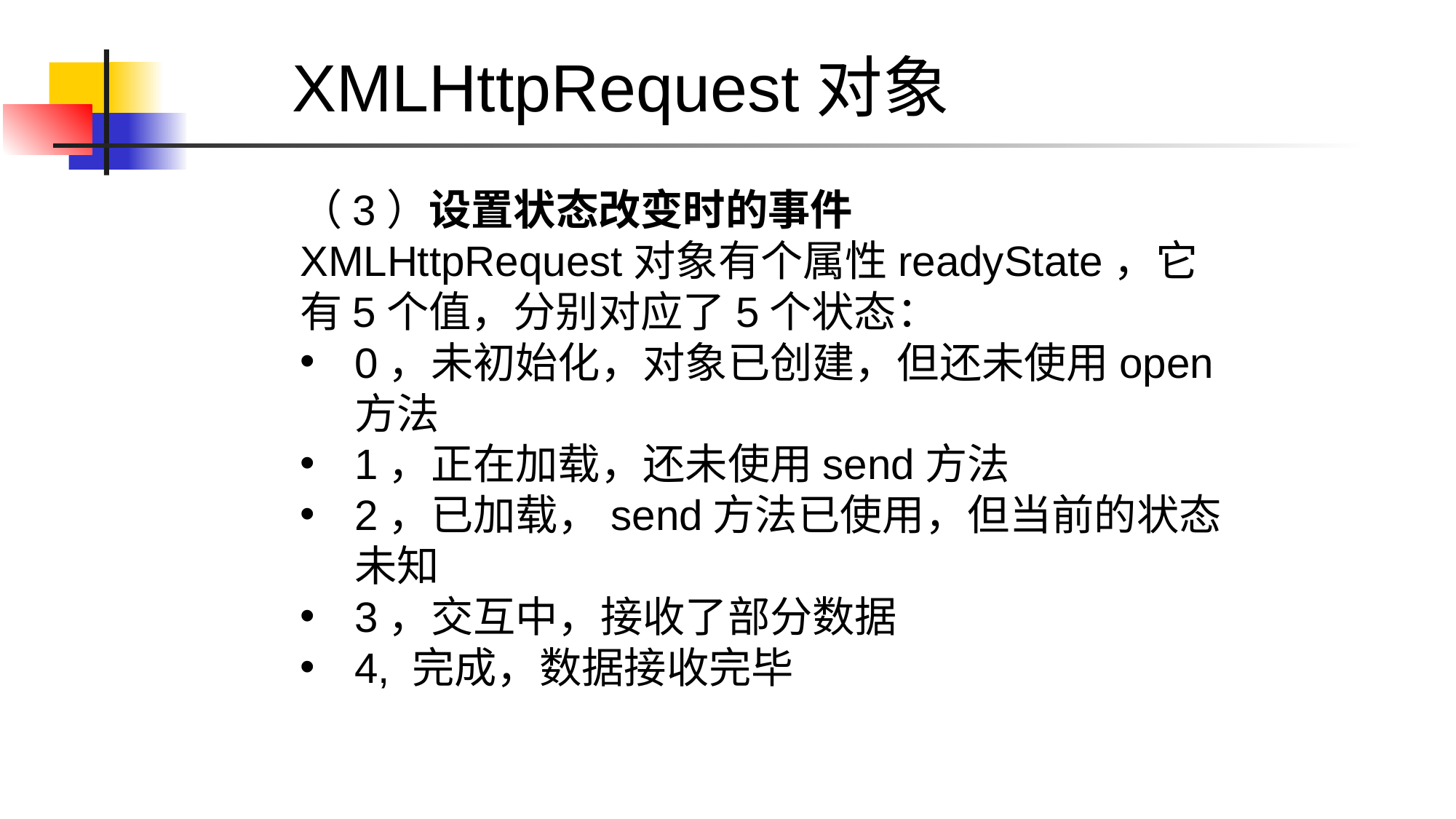

XMLHttpRequest对象
（3）设置状态改变时的事件
XMLHttpRequest对象有个属性readyState，它有5个值，分别对应了5个状态：
0，未初始化，对象已创建，但还未使用open方法
1，正在加载，还未使用send方法
2，已加载，send方法已使用，但当前的状态未知
3，交互中，接收了部分数据
4, 完成，数据接收完毕